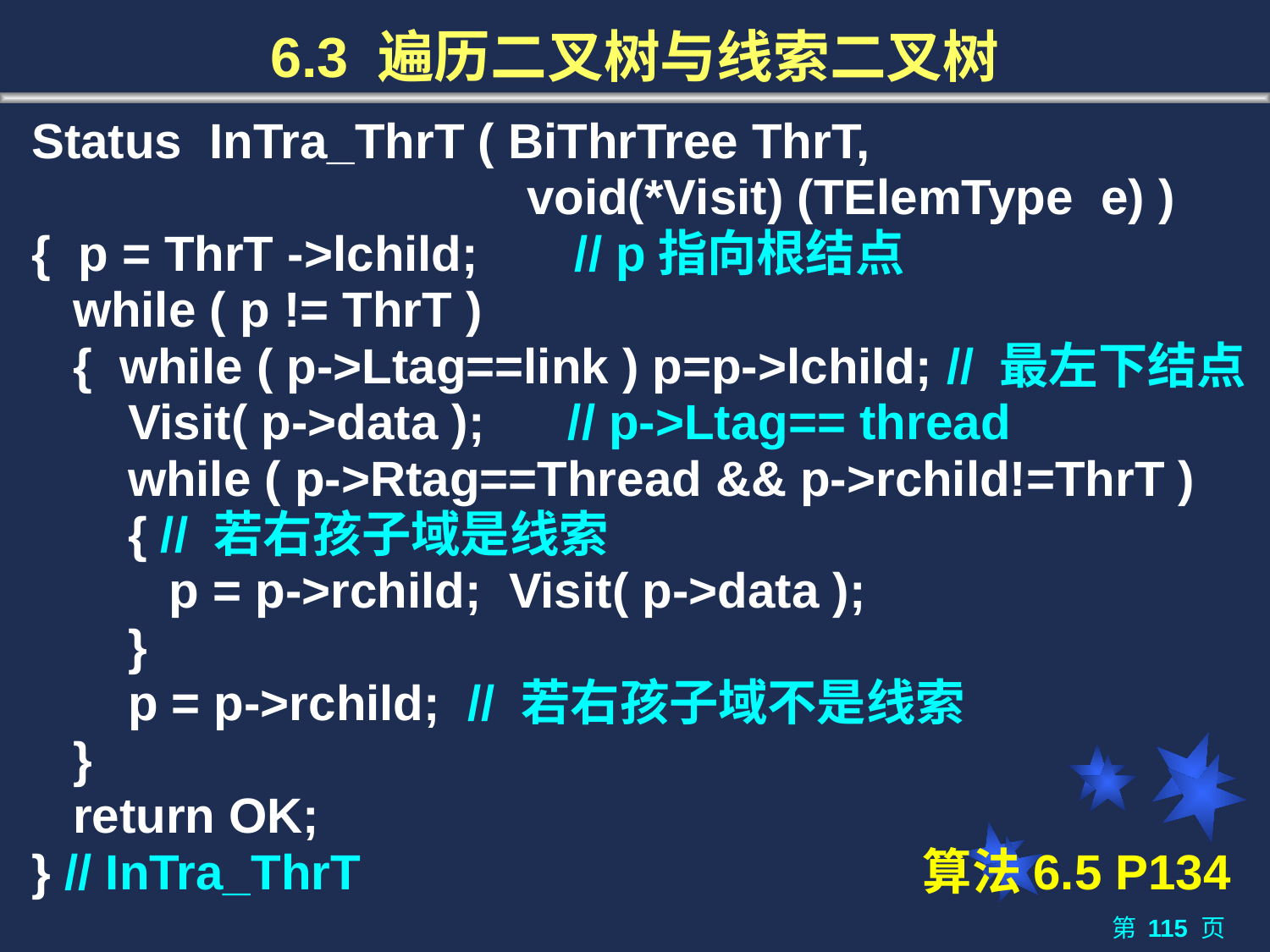

# 6.3 遍历二叉树与线索二叉树
Status  InTra_ThrT ( BiThrTree ThrT,
                                    void(*Visit) (TElemType  e) )
{  p = ThrT ->lchild;       // p指向根结点
   while ( p != ThrT )
   {  while ( p->Ltag==link ) p=p->lchild; // 最左下结点
       Visit( p->data );      // p->Ltag== thread
       while ( p->Rtag==Thread && p->rchild!=ThrT )
       { // 若右孩子域是线索
          p = p->rchild;  Visit( p->data );
       }
       p = p->rchild;  // 若右孩子域不是线索
   }
   return OK;
} // InTra_ThrT                                        算法6.5 P134
第 115 页